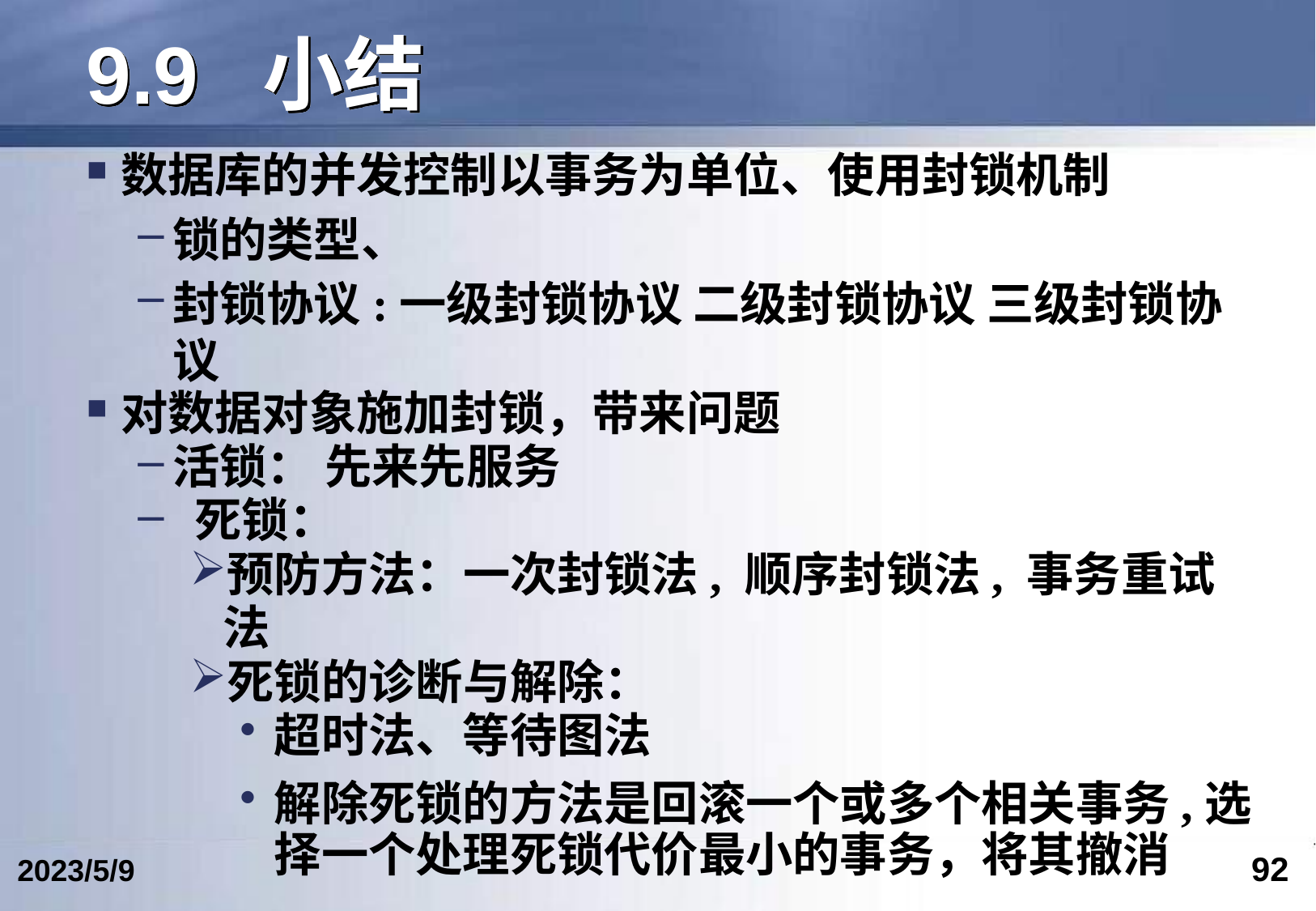

# 9.9  小结
数据库的并发控制以事务为单位、使用封锁机制
锁的类型、
封锁协议:一级封锁协议 二级封锁协议 三级封锁协议
对数据对象施加封锁，带来问题
活锁： 先来先服务
 死锁：
预防方法：一次封锁法, 顺序封锁法, 事务重试法
死锁的诊断与解除：
超时法、等待图法
解除死锁的方法是回滚一个或多个相关事务,选择一个处理死锁代价最小的事务，将其撤消
92
2023/5/9